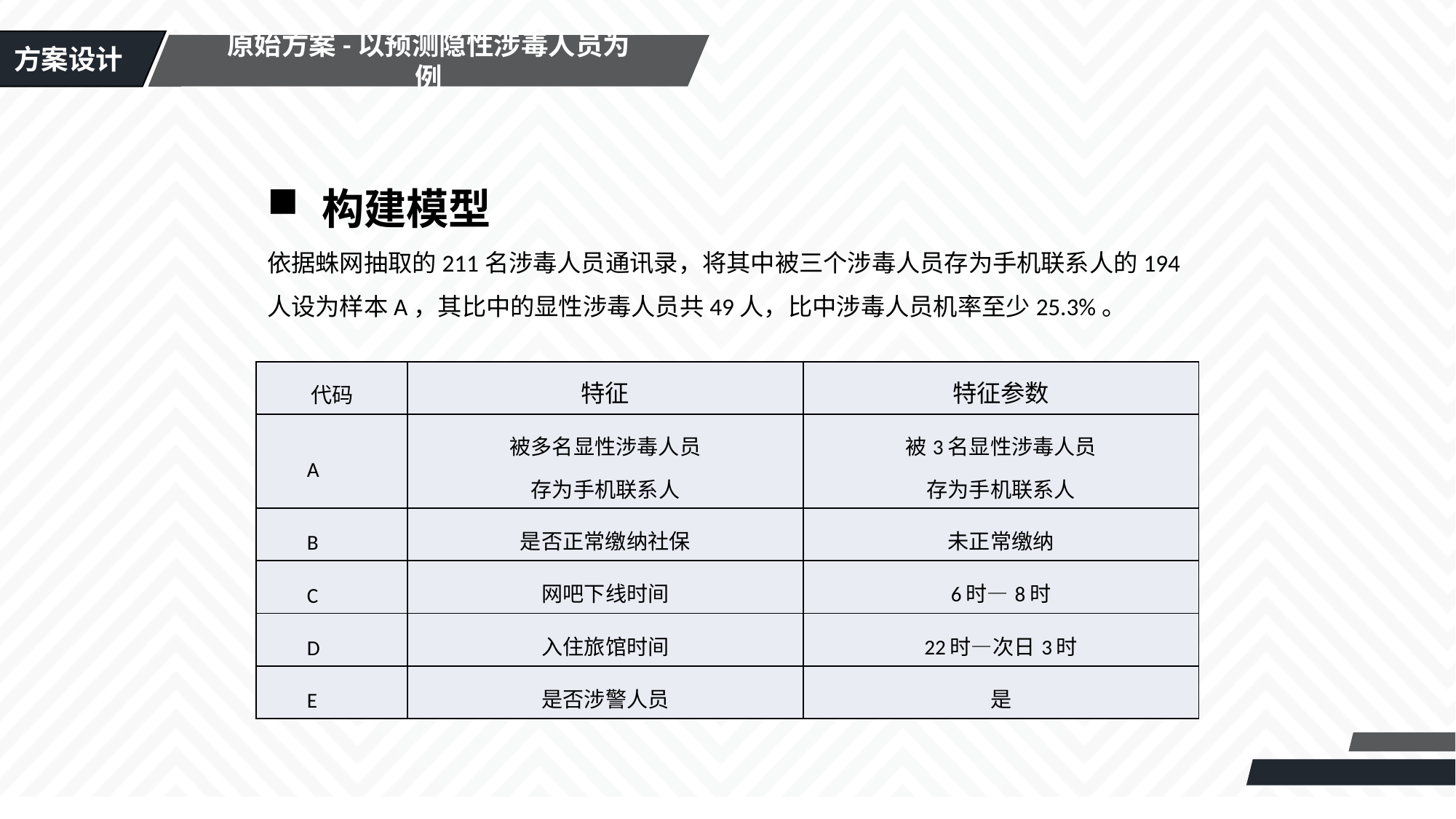

方案设计
原始方案-以预测隐性涉毒人员为例
构建模型
依据蛛网抽取的211名涉毒人员通讯录，将其中被三个涉毒人员存为手机联系人的194人设为样本A，其比中的显性涉毒人员共49人，比中涉毒人员机率至少25.3%。
| 代码 | 特征 | 特征参数 |
| --- | --- | --- |
| A | 被多名显性涉毒人员 存为手机联系人 | 被3名显性涉毒人员 存为手机联系人 |
| B | 是否正常缴纳社保 | 未正常缴纳 |
| C | 网吧下线时间 | 6时—8时 |
| D | 入住旅馆时间 | 22时—次日3时 |
| E | 是否涉警人员 | 是 |